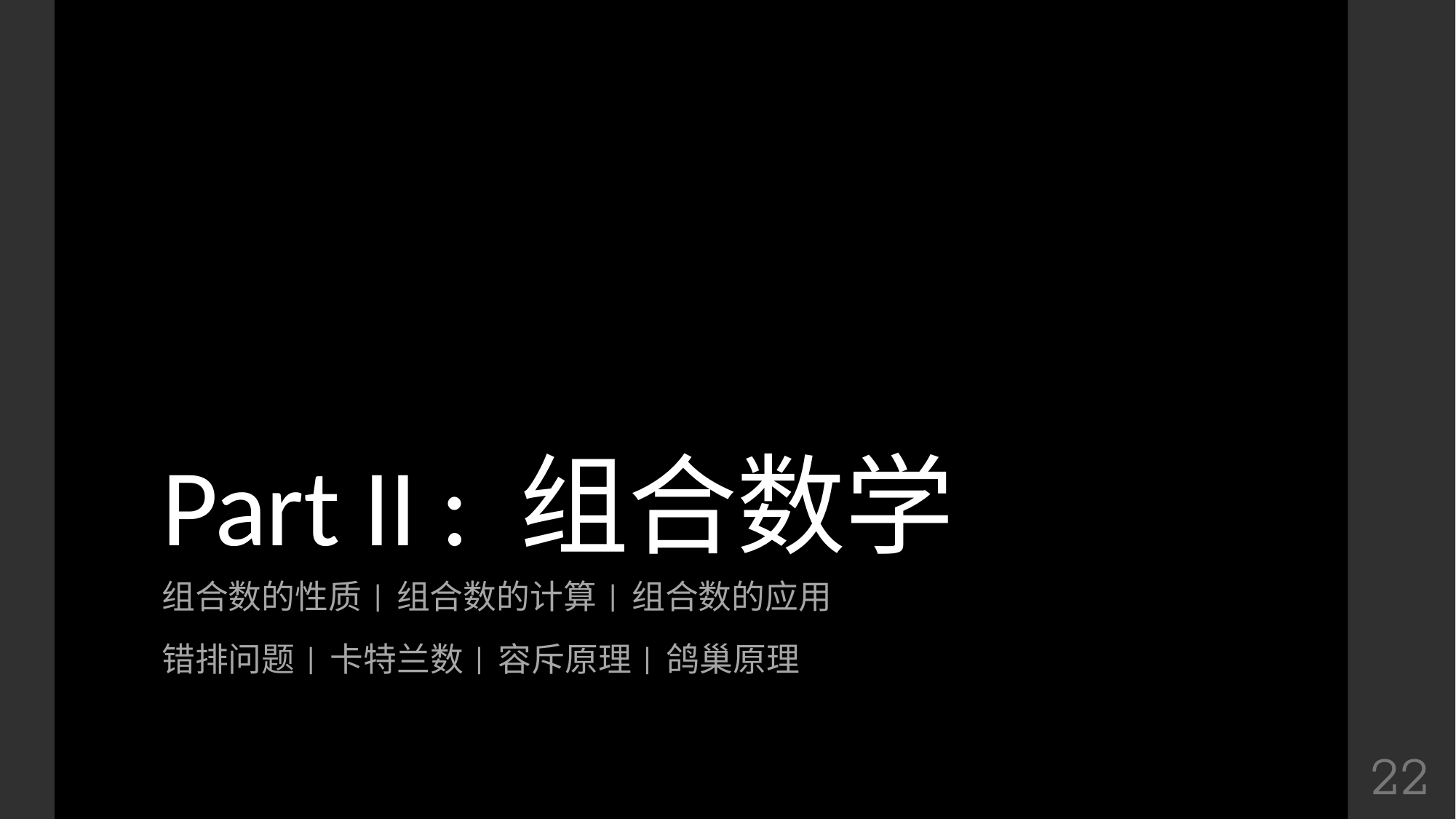

# Part II : 组合数学
组合数的性质|组合数的计算|组合数的应用
错排问题|卡特兰数|容斥原理|鸽巢原理
22